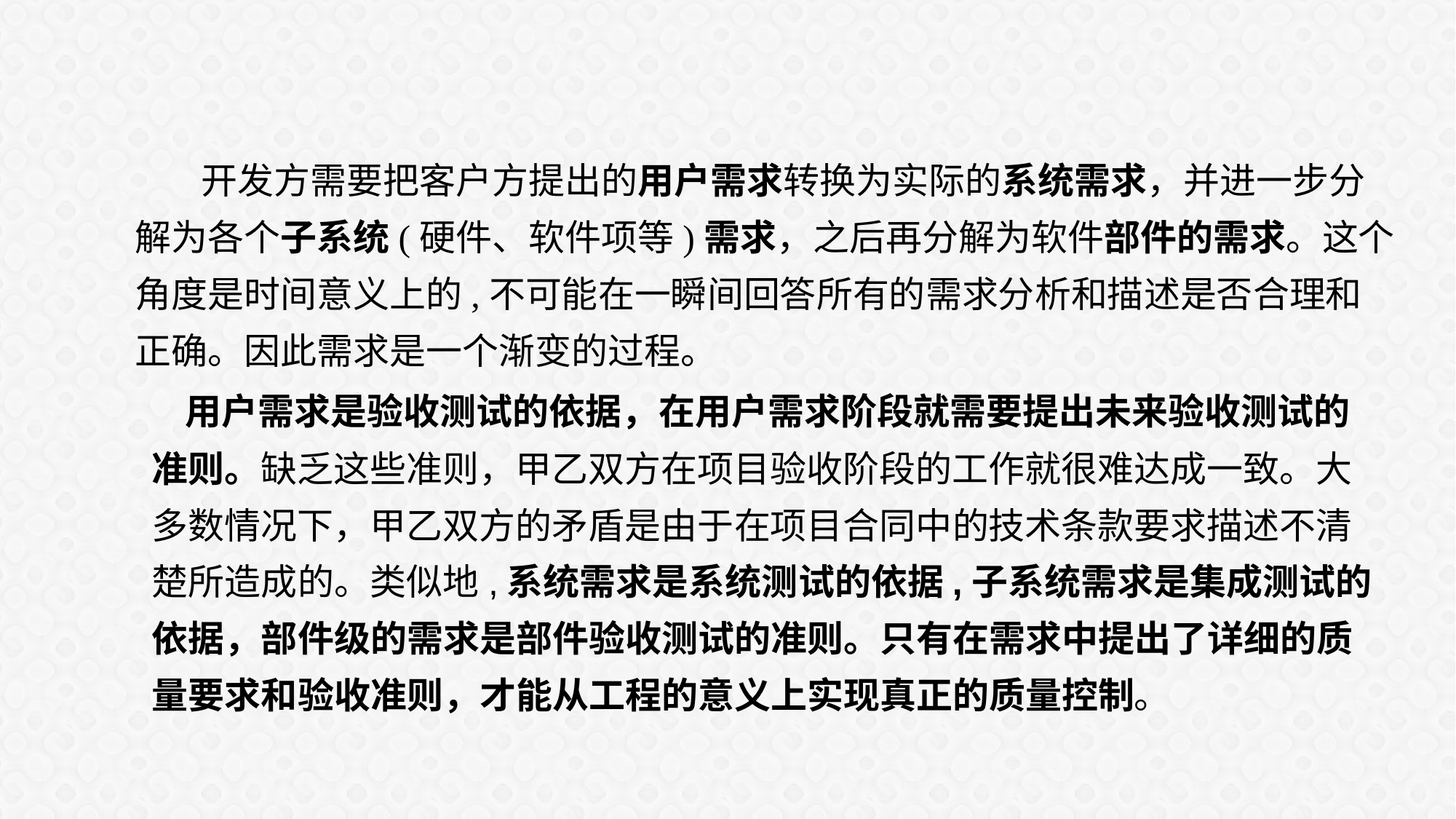

开发方需要把客户方提出的用户需求转换为实际的系统需求，并进一步分解为各个子系统(硬件、软件项等)需求，之后再分解为软件部件的需求。这个角度是时间意义上的,不可能在一瞬间回答所有的需求分析和描述是否合理和正确。因此需求是一个渐变的过程。
   用户需求是验收测试的依据，在用户需求阶段就需要提出未来验收测试的准则。缺乏这些准则，甲乙双方在项目验收阶段的工作就很难达成一致。大多数情况下，甲乙双方的矛盾是由于在项目合同中的技术条款要求描述不清楚所造成的。类似地,系统需求是系统测试的依据,子系统需求是集成测试的依据，部件级的需求是部件验收测试的准则。只有在需求中提出了详细的质量要求和验收准则，才能从工程的意义上实现真正的质量控制。